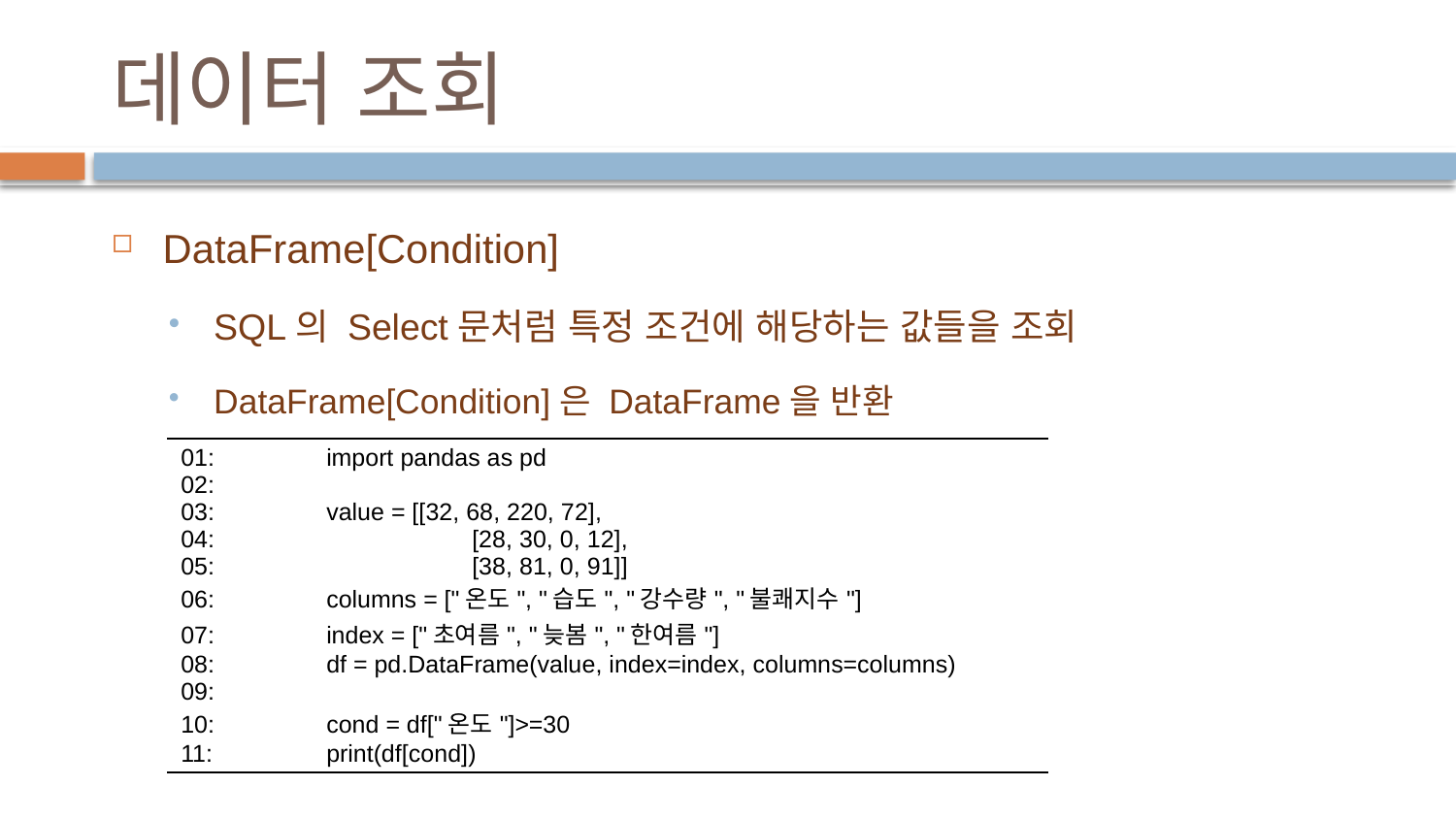

# 데이터 조회
DataFrame[Condition]
SQL의 Select문처럼 특정 조건에 해당하는 값들을 조회
DataFrame[Condition]은 DataFrame을 반환
| 01: import pandas as pd 02: 03: value = [[32, 68, 220, 72], 04: [28, 30, 0, 12], 05: [38, 81, 0, 91]] 06: columns = ["온도", "습도", "강수량", "불쾌지수"] 07: index = ["초여름", "늦봄", "한여름"] 08: df = pd.DataFrame(value, index=index, columns=columns) 09: 10: cond = df["온도"]>=30 11: print(df[cond]) |
| --- |